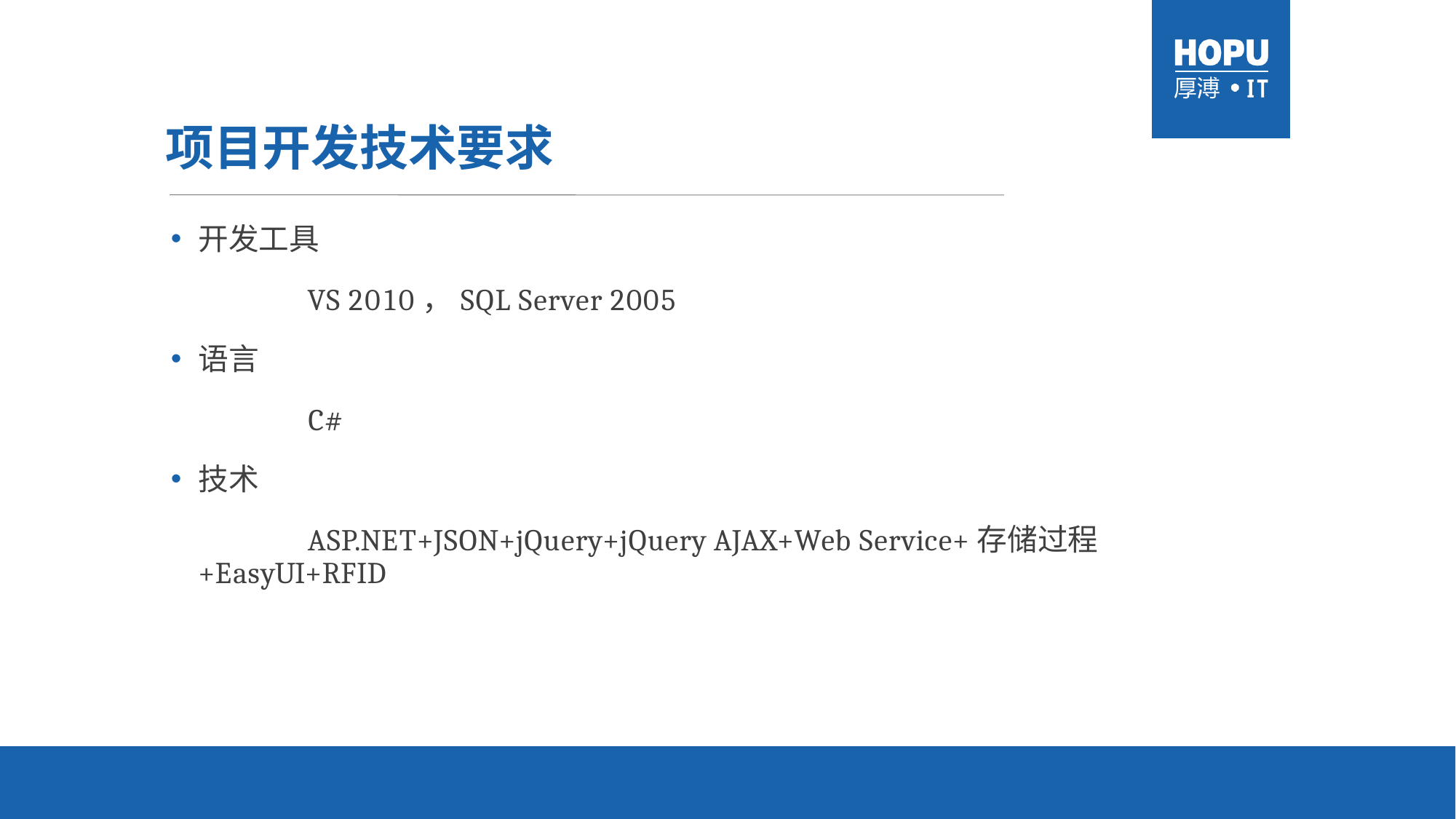

# 项目开发技术要求
开发工具
		VS 2010，SQL Server 2005
语言
 		C#
技术
		ASP.NET+JSON+jQuery+jQuery AJAX+Web Service+存储过程+EasyUI+RFID